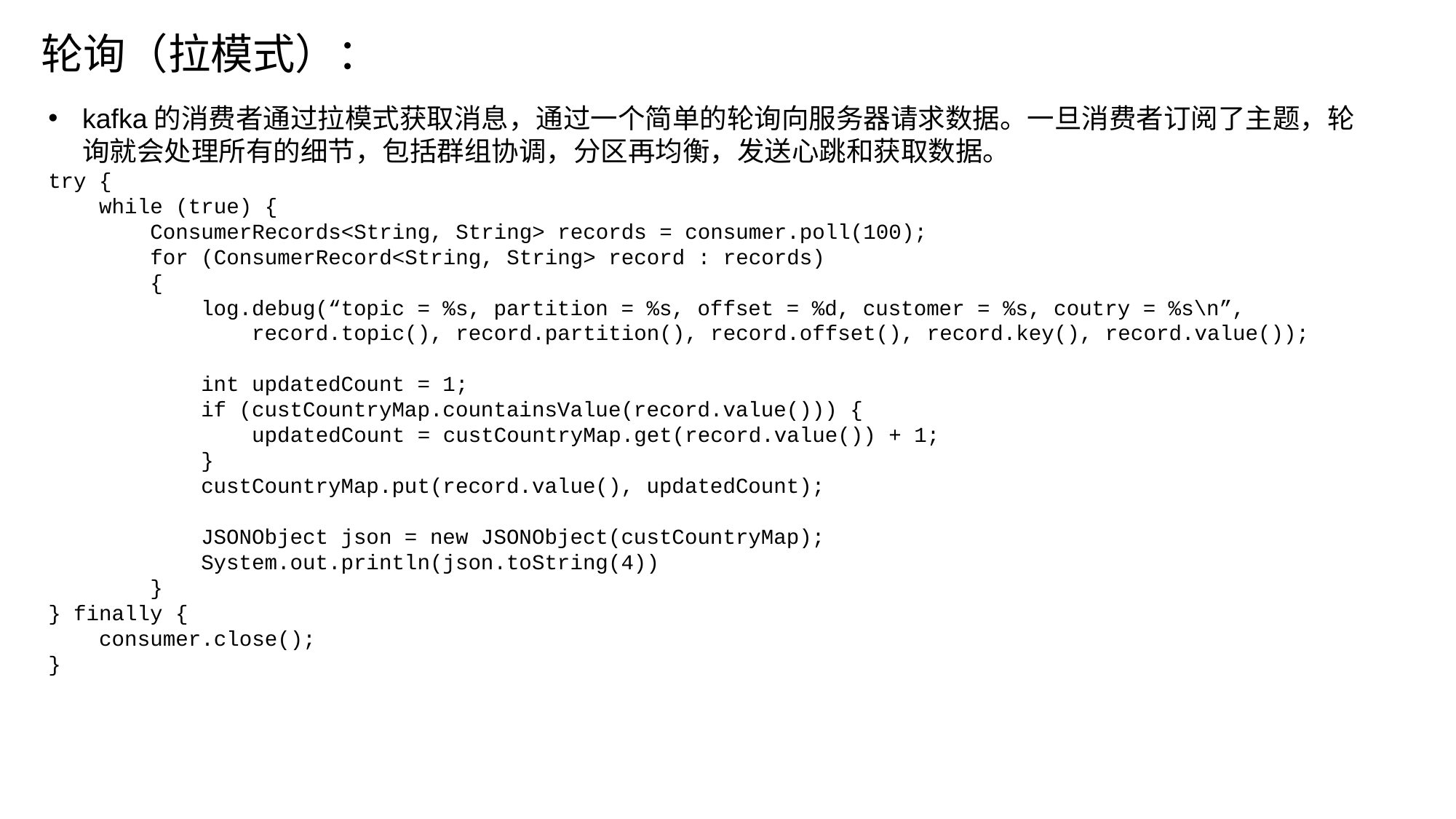

轮询（拉模式）：
kafka的消费者通过拉模式获取消息，通过一个简单的轮询向服务器请求数据。一旦消费者订阅了主题，轮询就会处理所有的细节，包括群组协调，分区再均衡，发送心跳和获取数据。
try {
    while (true) {
        ConsumerRecords<String, String> records = consumer.poll(100);
        for (ConsumerRecord<String, String> record : records)
        {
            log.debug(“topic = %s, partition = %s, offset = %d, customer = %s, coutry = %s\n”,
                record.topic(), record.partition(), record.offset(), record.key(), record.value());

            int updatedCount = 1;
            if (custCountryMap.countainsValue(record.value())) {
                updatedCount = custCountryMap.get(record.value()) + 1;
            }
            custCountryMap.put(record.value(), updatedCount);

            JSONObject json = new JSONObject(custCountryMap);
            System.out.println(json.toString(4))
        }
} finally {
    consumer.close();
}